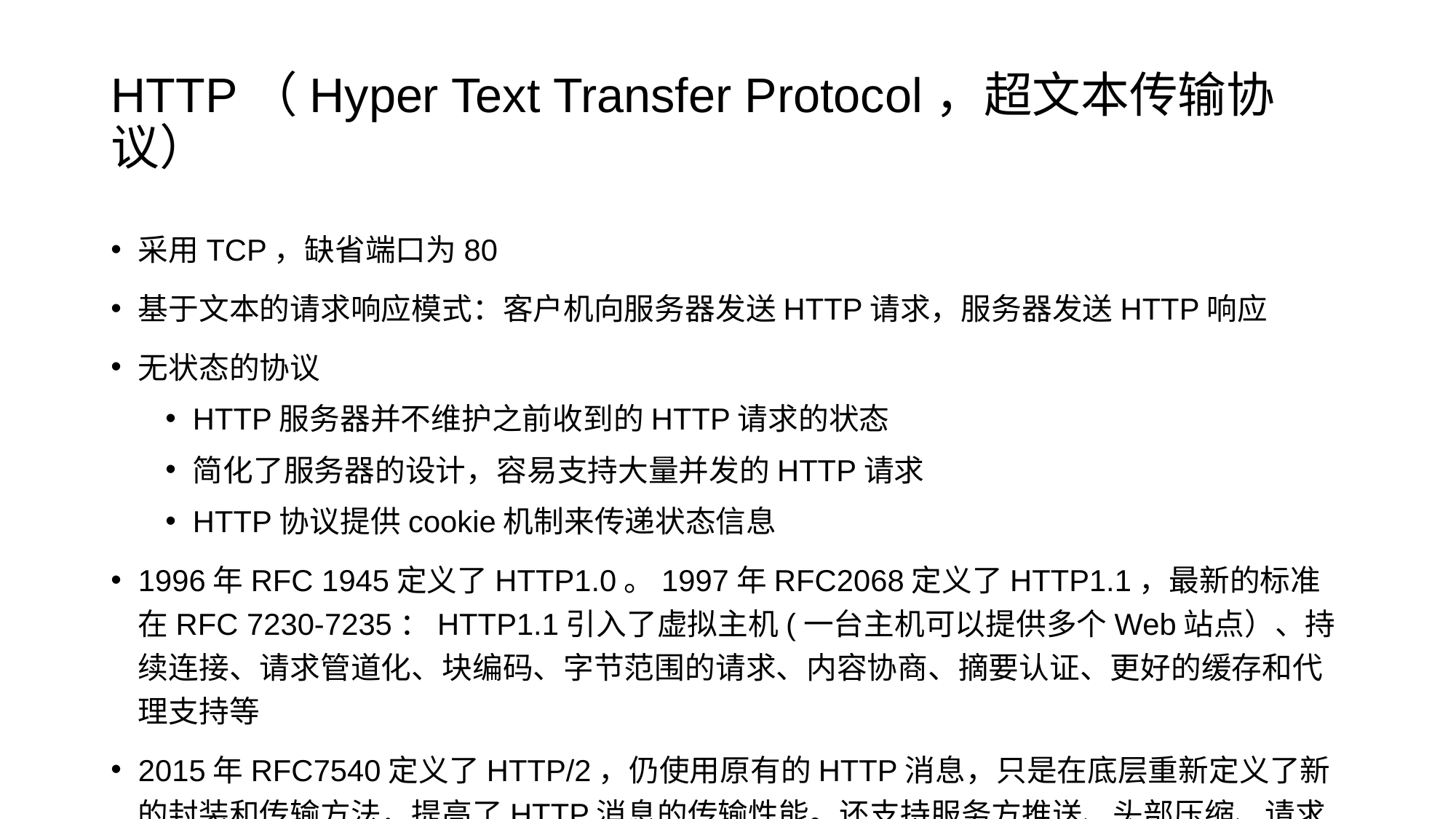

# HTTP（Hyper Text Transfer Protocol，超文本传输协议）
采用TCP，缺省端口为80
基于文本的请求响应模式：客户机向服务器发送HTTP请求，服务器发送HTTP响应
无状态的协议
HTTP服务器并不维护之前收到的HTTP请求的状态
简化了服务器的设计，容易支持大量并发的HTTP请求
HTTP协议提供cookie机制来传递状态信息
1996年RFC 1945定义了HTTP1.0。1997年RFC2068定义了HTTP1.1，最新的标准在RFC 7230-7235：HTTP1.1引入了虚拟主机(一台主机可以提供多个Web站点）、持续连接、请求管道化、块编码、字节范围的请求、内容协商、摘要认证、更好的缓存和代理支持等
2015年RFC7540定义了HTTP/2，仍使用原有的HTTP消息，只是在底层重新定义了新的封装和传输方法，提高了HTTP消息的传输性能。还支持服务方推送、头部压缩、请求优先级等